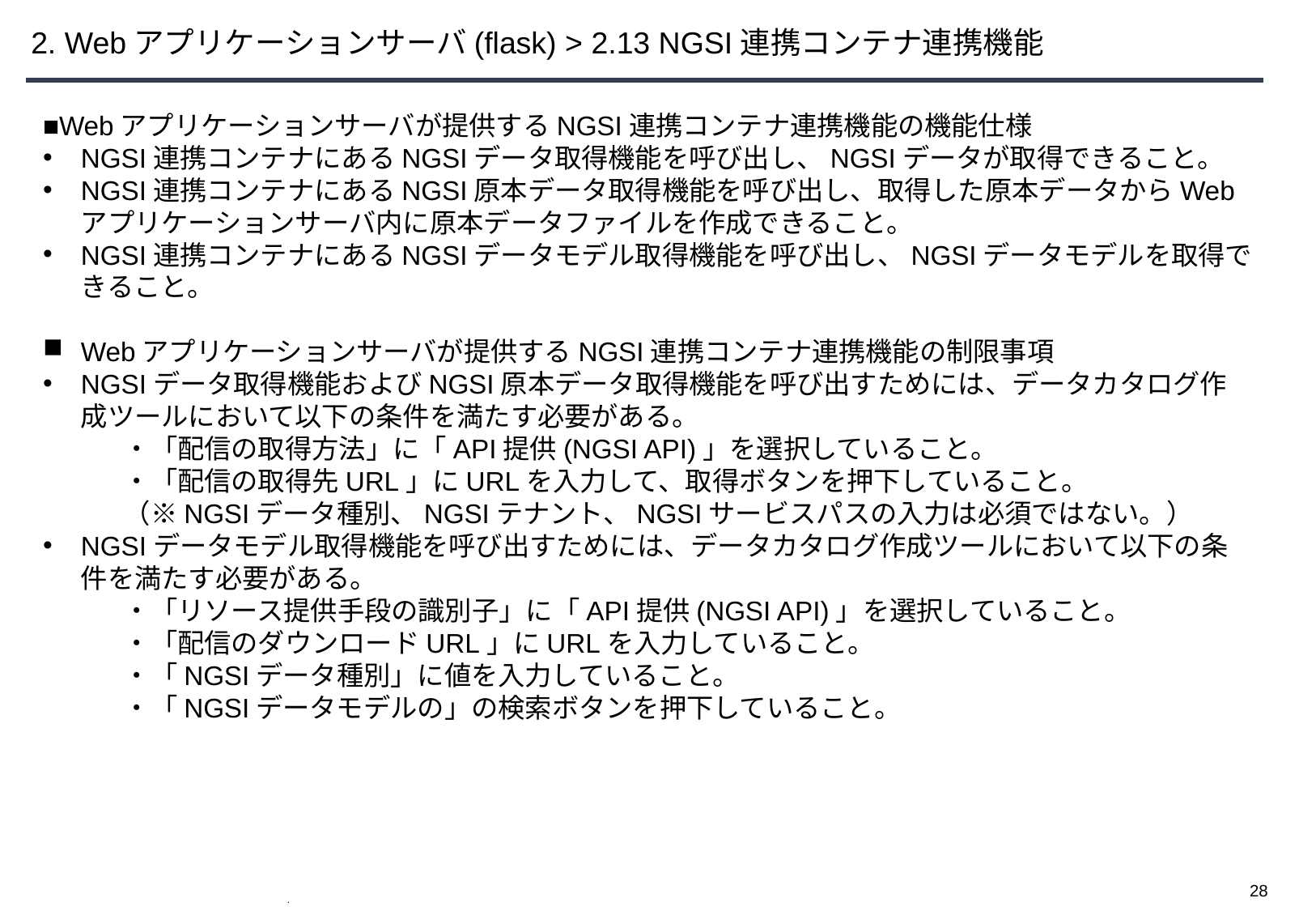

# 2. Webアプリケーションサーバ(flask) > 2.13 NGSI連携コンテナ連携機能
■Webアプリケーションサーバが提供するNGSI連携コンテナ連携機能の機能仕様
NGSI連携コンテナにあるNGSIデータ取得機能を呼び出し、NGSIデータが取得できること。
NGSI連携コンテナにあるNGSI原本データ取得機能を呼び出し、取得した原本データからWebアプリケーションサーバ内に原本データファイルを作成できること。
NGSI連携コンテナにあるNGSIデータモデル取得機能を呼び出し、NGSIデータモデルを取得できること。

Webアプリケーションサーバが提供するNGSI連携コンテナ連携機能の制限事項
NGSIデータ取得機能およびNGSI原本データ取得機能を呼び出すためには、データカタログ作成ツールにおいて以下の条件を満たす必要がある。
　　　・「配信の取得方法」に「API提供(NGSI API)」を選択していること。
　　　・「配信の取得先URL」にURLを入力して、取得ボタンを押下していること。
　　　（※NGSIデータ種別、NGSIテナント、NGSIサービスパスの入力は必須ではない。）
NGSIデータモデル取得機能を呼び出すためには、データカタログ作成ツールにおいて以下の条件を満たす必要がある。
　　　・「リソース提供手段の識別子」に「API提供(NGSI API)」を選択していること。
　　　・「配信のダウンロードURL」にURLを入力していること。
　　　・「NGSIデータ種別」に値を入力していること。
　　　・「NGSIデータモデルの」の検索ボタンを押下していること。